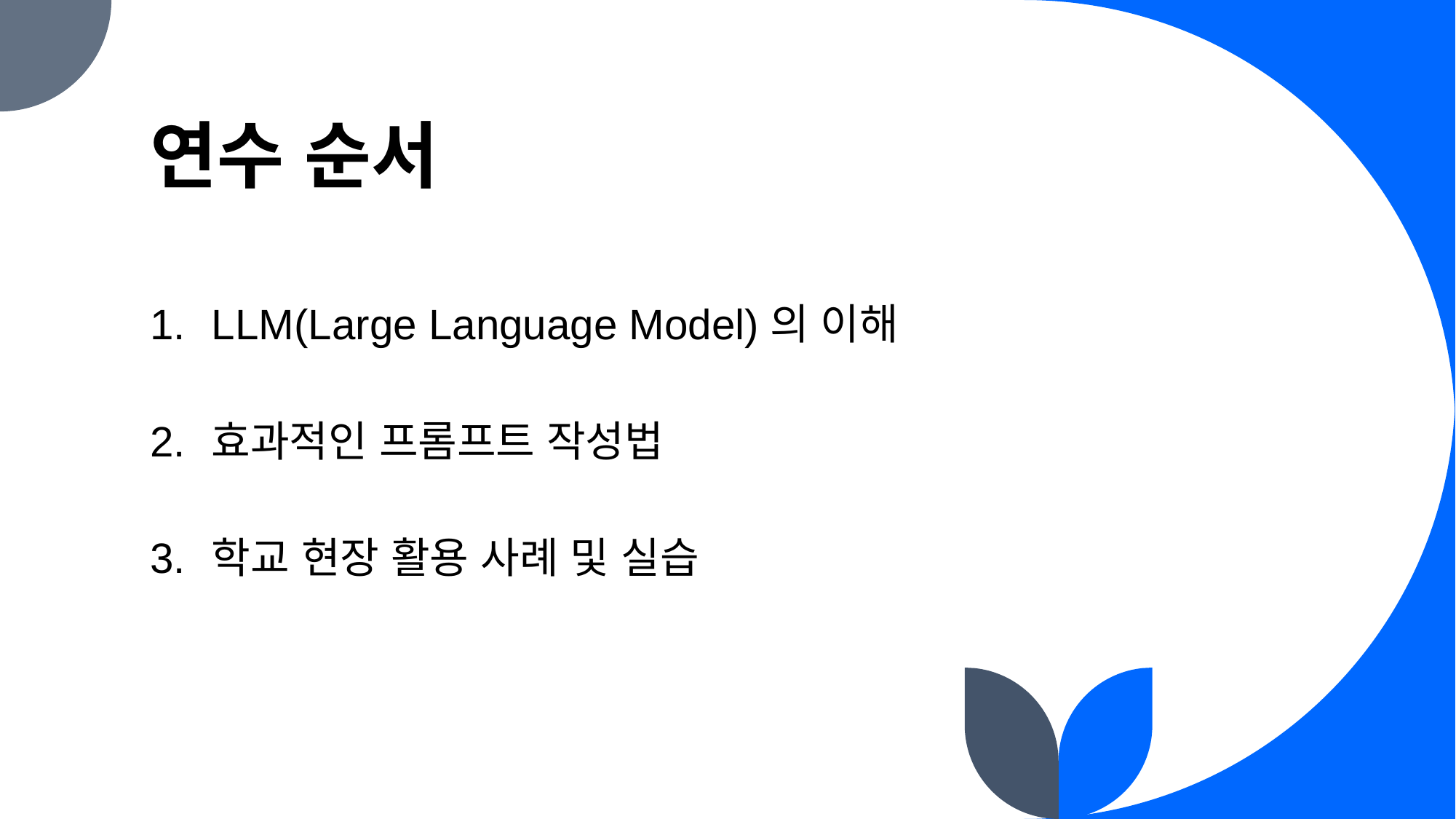

# 연수 순서
LLM(Large Language Model)의 이해
효과적인 프롬프트 작성법
학교 현장 활용 사례 및 실습